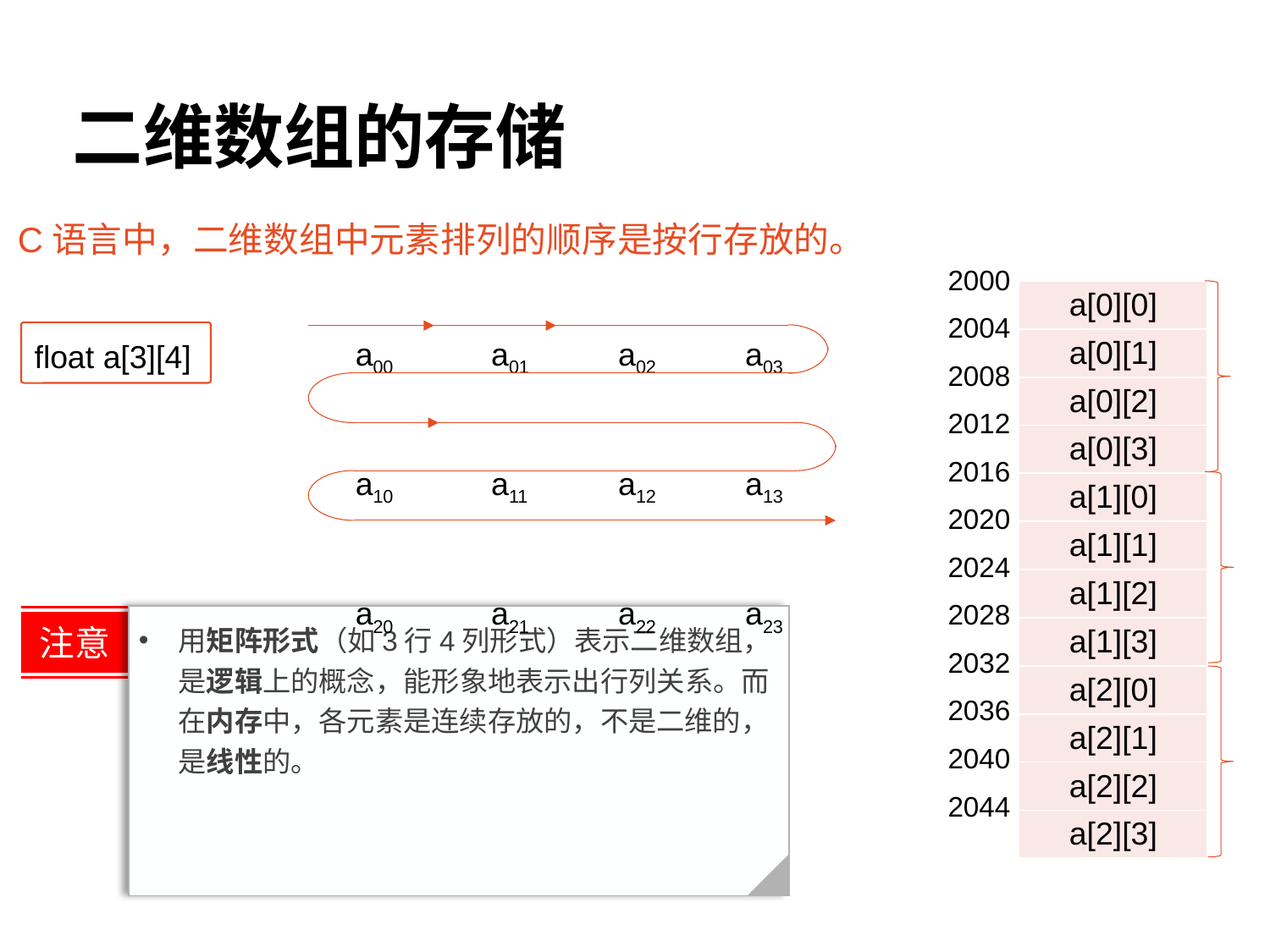

# 二维数组的存储
C语言中，二维数组中元素排列的顺序是按行存放的。
| 2000 |
| --- |
| 2004 |
| 2008 |
| 2012 |
| 2016 |
| 2020 |
| 2024 |
| 2028 |
| 2032 |
| 2036 |
| 2040 |
| 2044 |
| a[0][0] |
| --- |
| a[0][1] |
| a[0][2] |
| a[0][3] |
| a[1][0] |
| a[1][1] |
| a[1][2] |
| a[1][3] |
| a[2][0] |
| a[2][1] |
| a[2][2] |
| a[2][3] |

a00	 a01 	 a02 	 a03

a10	 a11	 a12	 a13

a20	 a21	 a22	 a23

float a[3][4]

注意
用矩阵形式（如3行4列形式）表示二维数组，是逻辑上的概念，能形象地表示出行列关系。而在内存中，各元素是连续存放的，不是二维的，是线性的。